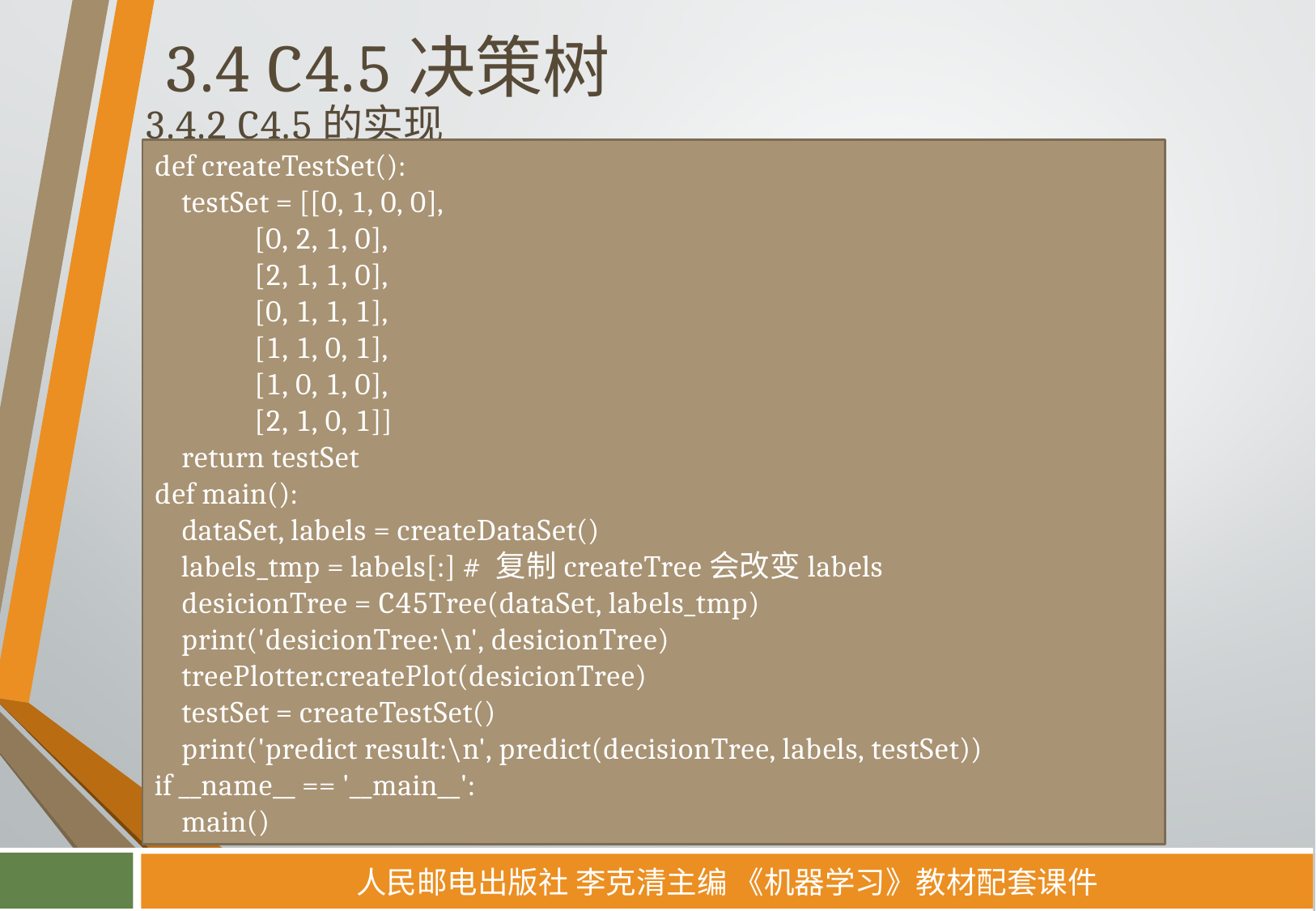

# 3.4 C4.5决策树
3.4.2 C4.5的实现
def createTestSet():
    testSet = [[0, 1, 0, 0],
               [0, 2, 1, 0],
               [2, 1, 1, 0],
               [0, 1, 1, 1],
               [1, 1, 0, 1],
               [1, 0, 1, 0],
               [2, 1, 0, 1]]
    return testSet
def main():
    dataSet, labels = createDataSet()
    labels_tmp = labels[:] # 复制createTree会改变labels
    desicionTree = C45Tree(dataSet, labels_tmp)
    print('desicionTree:\n', desicionTree)
    treePlotter.createPlot(desicionTree)
    testSet = createTestSet()
    print('predict result:\n', predict(decisionTree, labels, testSet))
if __name__ == '__main__':
    main()